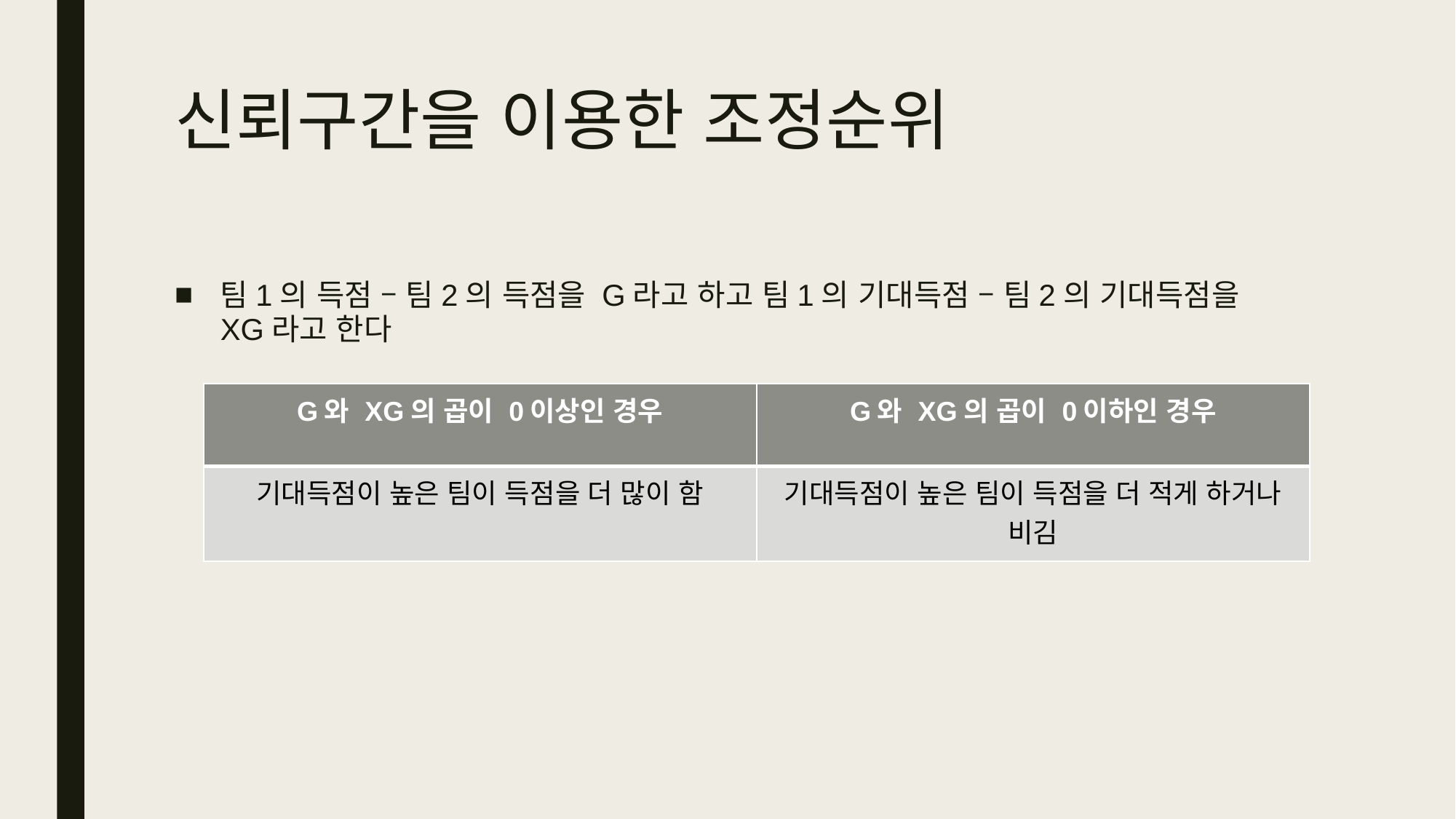

# 신뢰구간을 이용한 조정순위
팀1의 득점 – 팀2의 득점을 G라고 하고 팀1의 기대득점 – 팀2의 기대득점을 XG라고 한다

| G와 XG의 곱이 0이상인 경우 | G와 XG의 곱이 0이하인 경우 |
| --- | --- |
| 기대득점이 높은 팀이 득점을 더 많이 함 | 기대득점이 높은 팀이 득점을 더 적게 하거나 비김 |